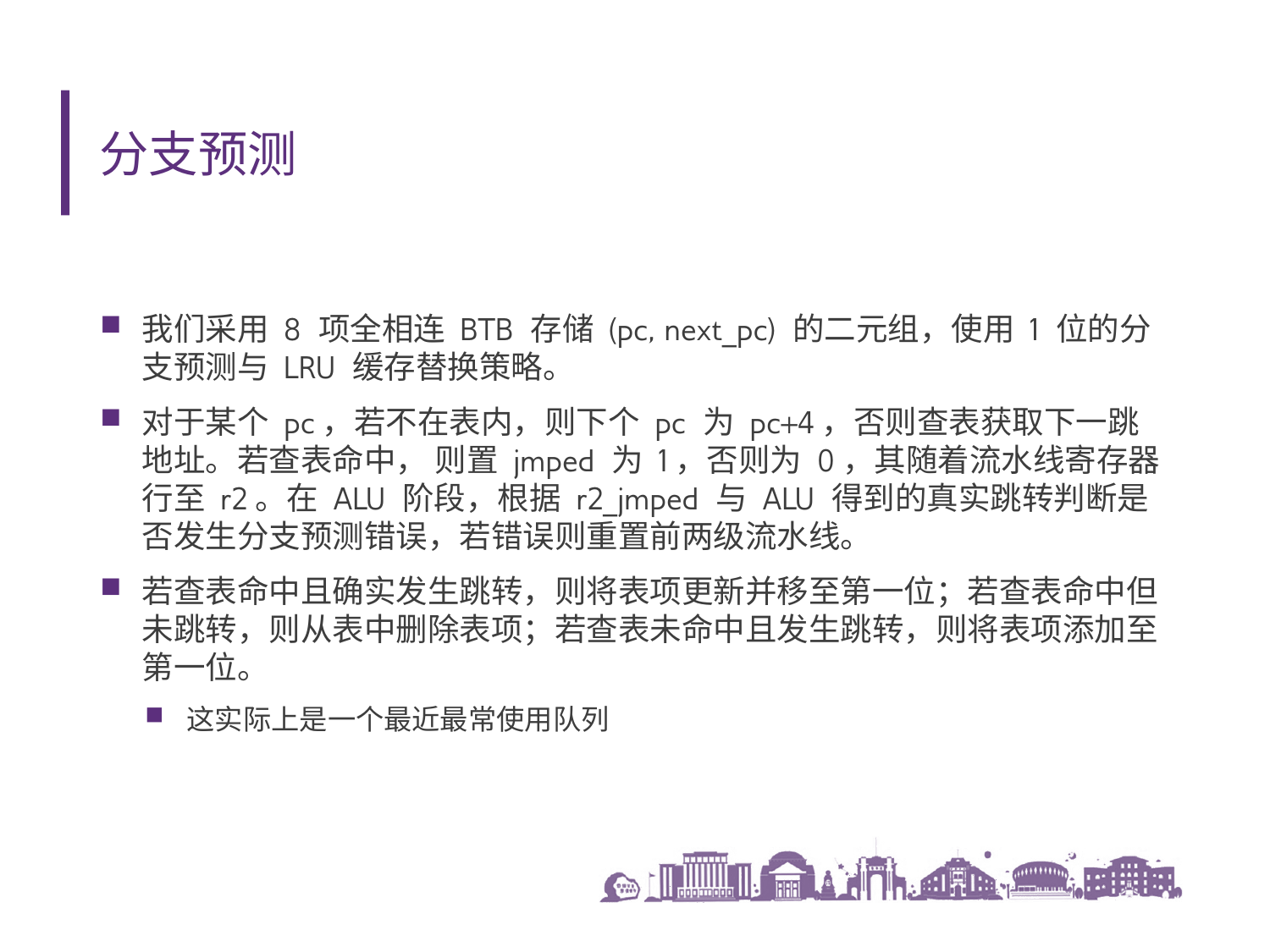

# 分支预测
我们采用 8 项全相连 BTB 存储 (pc, next_pc) 的二元组，使用 1 位的分支预测与 LRU 缓存替换策略。
对于某个 pc，若不在表内，则下个 pc 为 pc+4，否则查表获取下一跳地址。若查表命中， 则置 jmped 为 1，否则为 0，其随着流水线寄存器行至 r2。在 ALU 阶段，根据 r2_jmped 与 ALU 得到的真实跳转判断是否发生分支预测错误，若错误则重置前两级流水线。
若查表命中且确实发生跳转，则将表项更新并移至第一位；若查表命中但未跳转，则从表中删除表项；若查表未命中且发生跳转，则将表项添加至第一位。
这实际上是一个最近最常使用队列